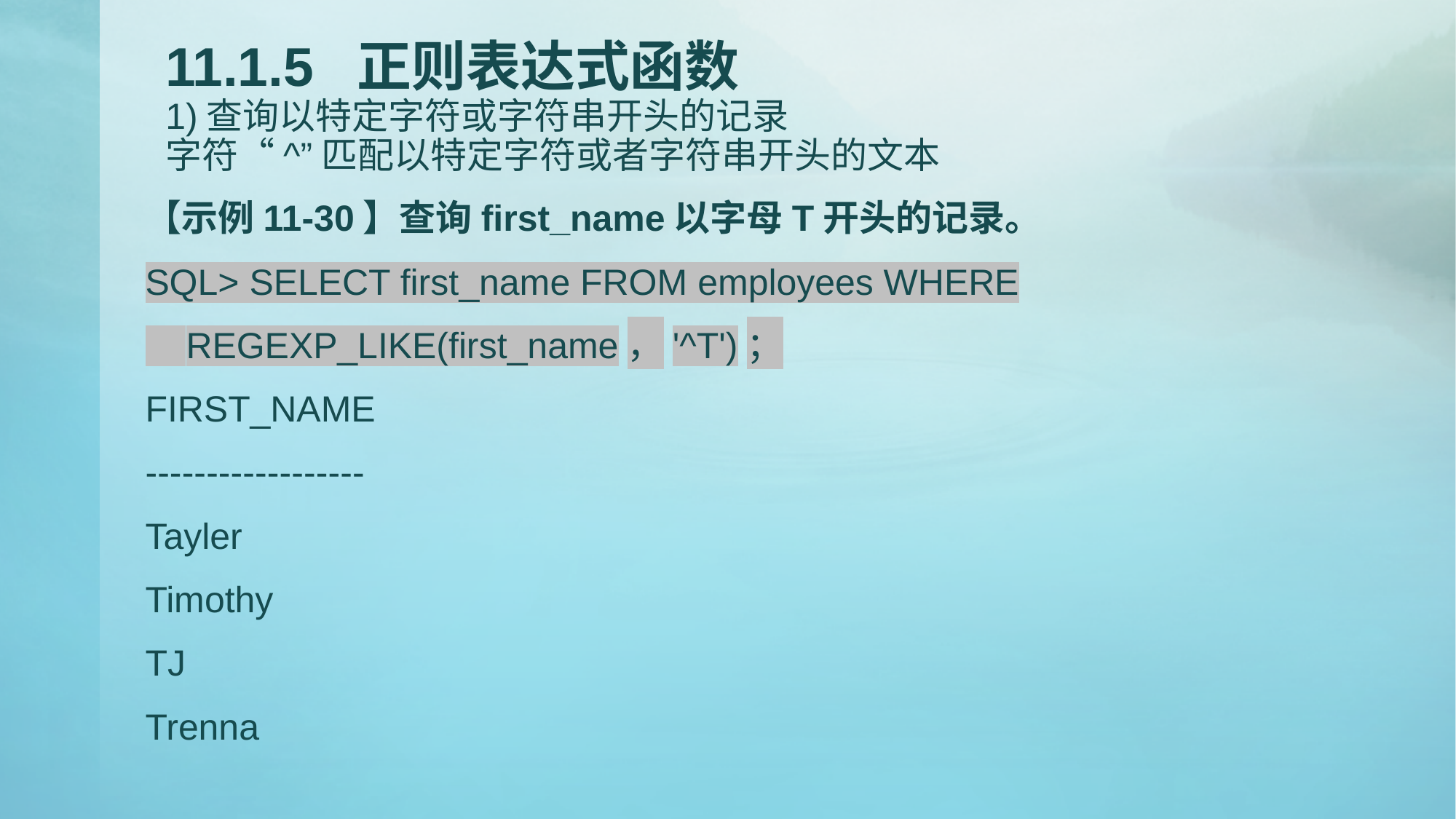

# 11.1.5  正则表达式函数 1)查询以特定字符或字符串开头的记录 字符“^”匹配以特定字符或者字符串开头的文本
【示例11-30】查询first_name以字母T开头的记录。
SQL> SELECT first_name FROM employees WHERE
    REGEXP_LIKE(first_name，'^T')；
FIRST_NAME
------------------
Tayler
Timothy
TJ
Trenna